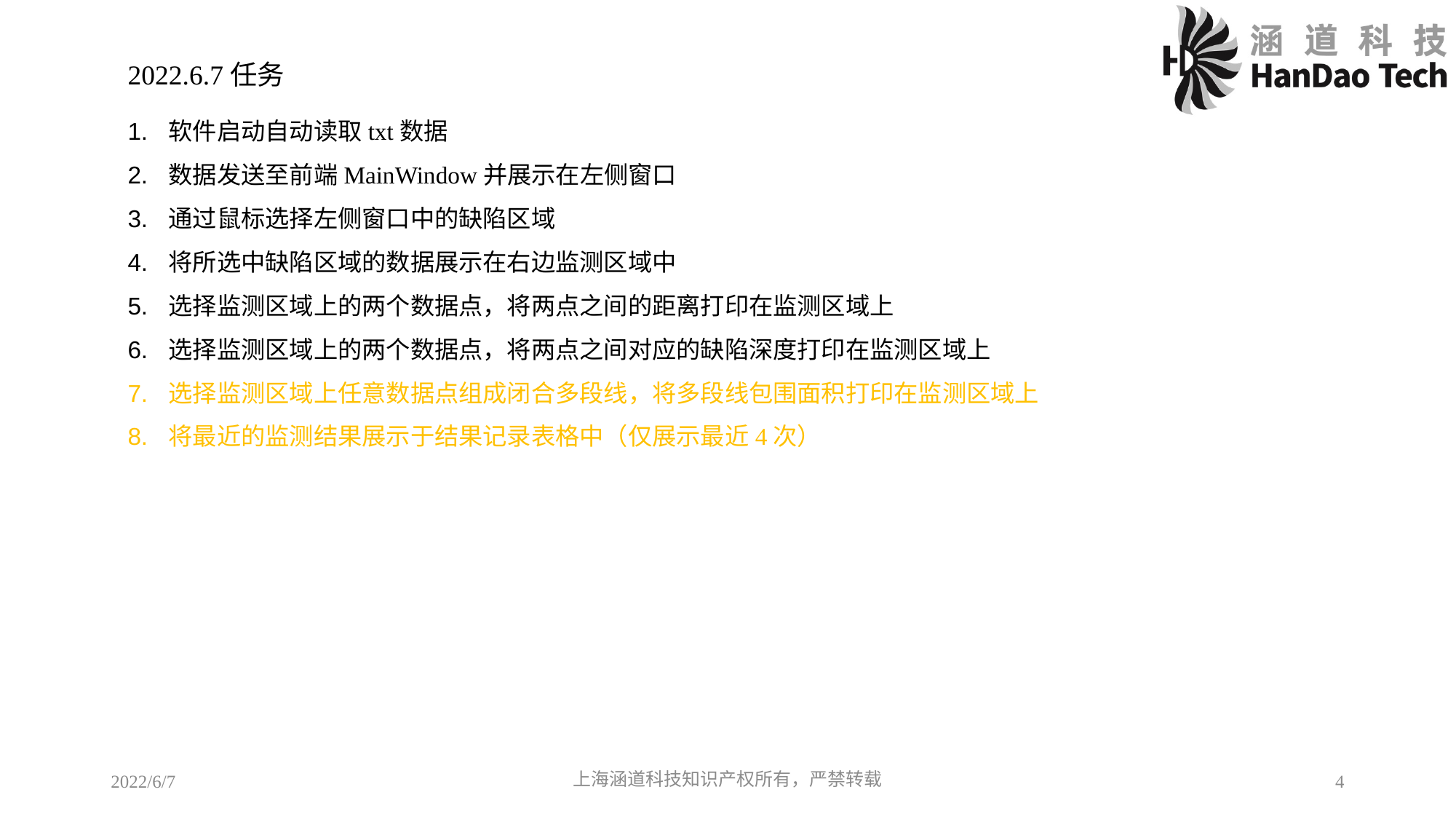

2022.6.7任务
软件启动自动读取txt数据
数据发送至前端MainWindow并展示在左侧窗口
通过鼠标选择左侧窗口中的缺陷区域
将所选中缺陷区域的数据展示在右边监测区域中
选择监测区域上的两个数据点，将两点之间的距离打印在监测区域上
选择监测区域上的两个数据点，将两点之间对应的缺陷深度打印在监测区域上
选择监测区域上任意数据点组成闭合多段线，将多段线包围面积打印在监测区域上
将最近的监测结果展示于结果记录表格中（仅展示最近4次）
2022/6/7
上海涵道科技知识产权所有，严禁转载
4